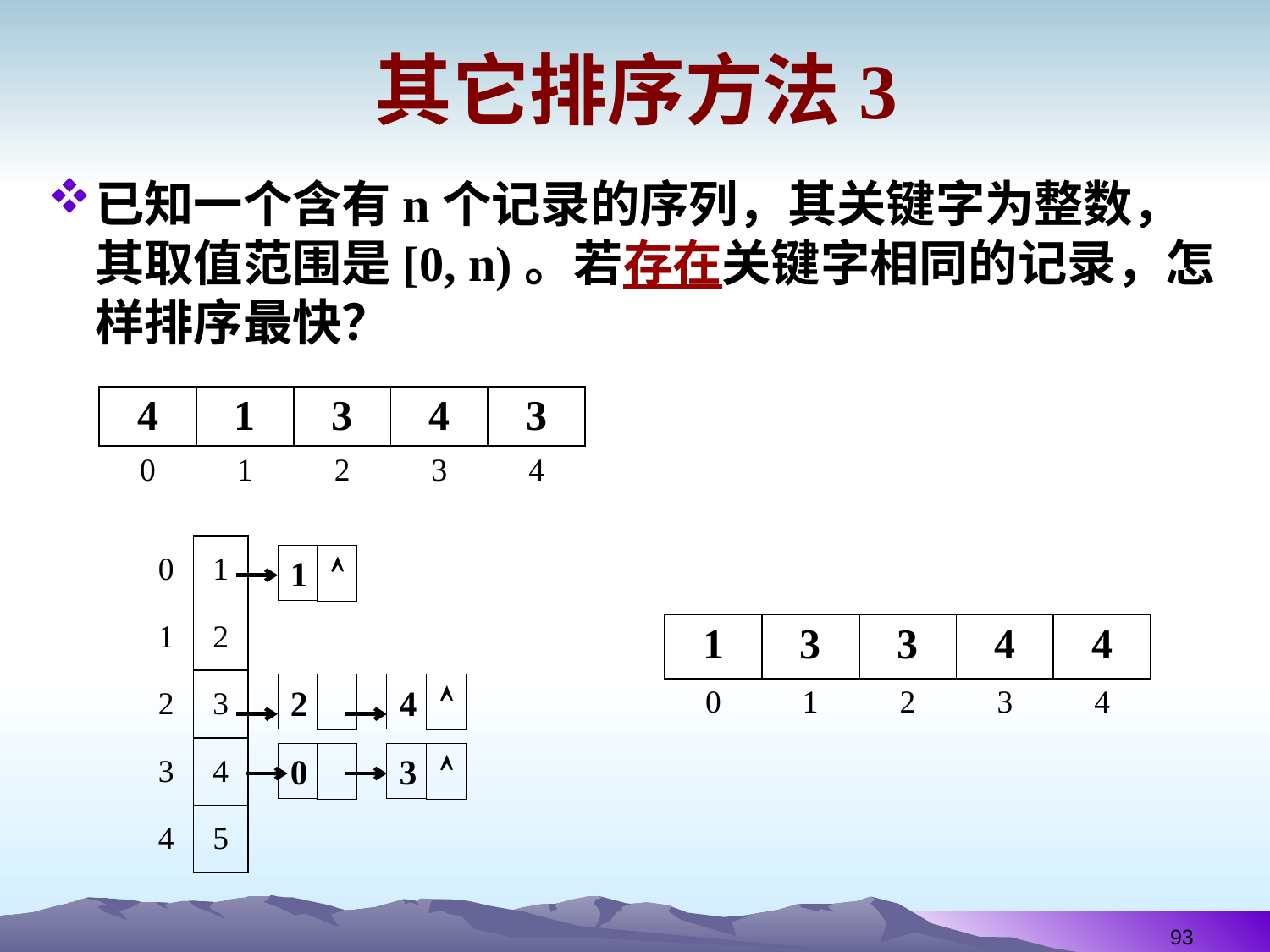

# 其它排序方法3
已知一个含有n个记录的序列，其关键字为整数，其取值范围是[0, n)。若存在关键字相同的记录，怎样排序最快？

| 4 | 1 | 3 | 4 | 3 |
| --- | --- | --- | --- | --- |
| 0 | 1 | 2 | 3 | 4 |
| 0 | 1 |
| --- | --- |
| 1 | 2 |
| 2 | 3 |
| 3 | 4 |
| 4 | 5 |
1

∧
| 1 | 3 | 3 | 4 | 4 |
| --- | --- | --- | --- | --- |
| 0 | 1 | 2 | 3 | 4 |
2

4

∧
0

3

∧
93